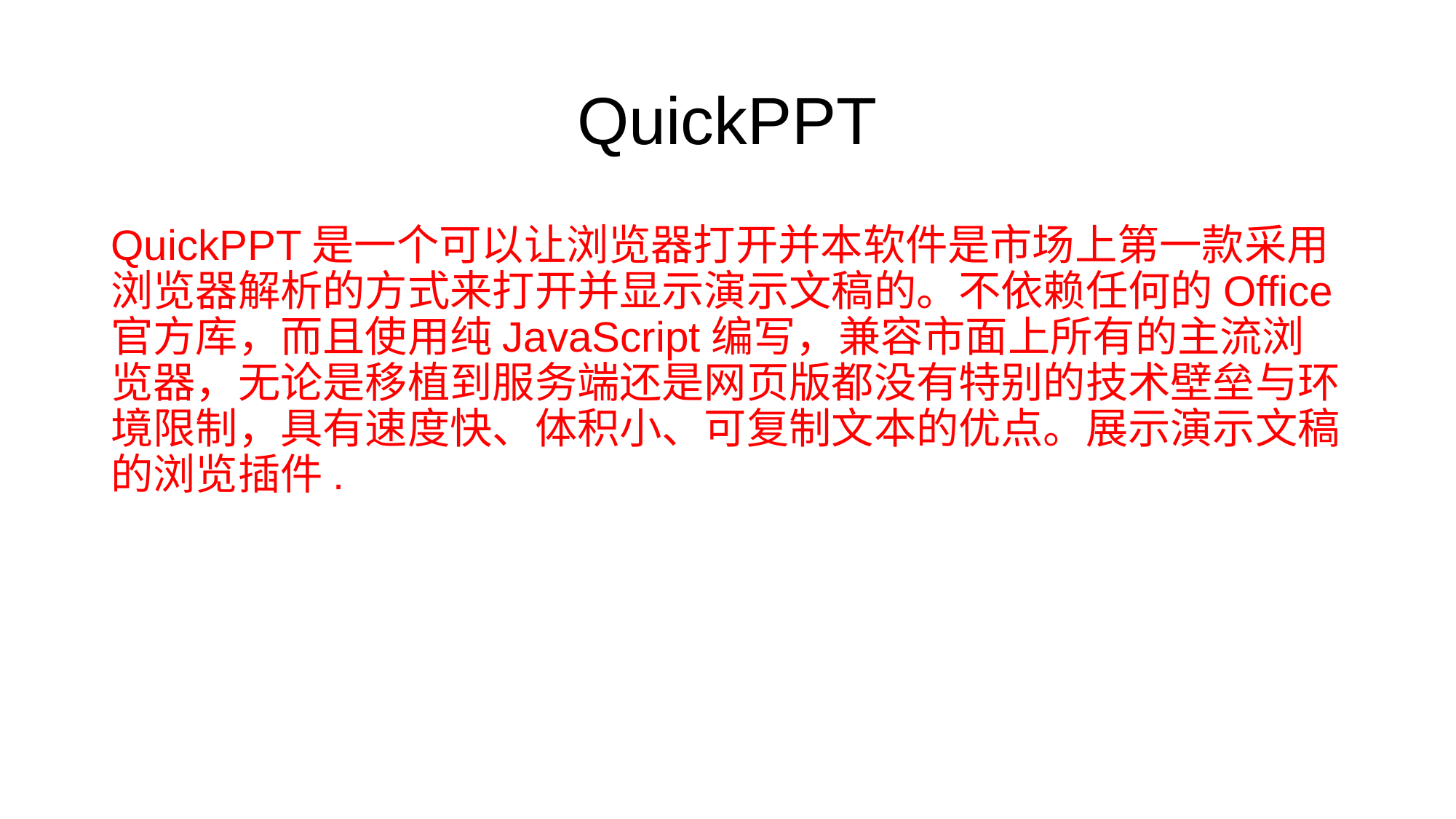

# QuickPPT
QuickPPT是一个可以让浏览器打开并本软件是市场上第一款采用浏览器解析的方式来打开并显示演示文稿的。不依赖任何的Office官方库，而且使用纯JavaScript编写，兼容市面上所有的主流浏览器，无论是移植到服务端还是网页版都没有特别的技术壁垒与环境限制，具有速度快、体积小、可复制文本的优点。展示演示文稿的浏览插件.